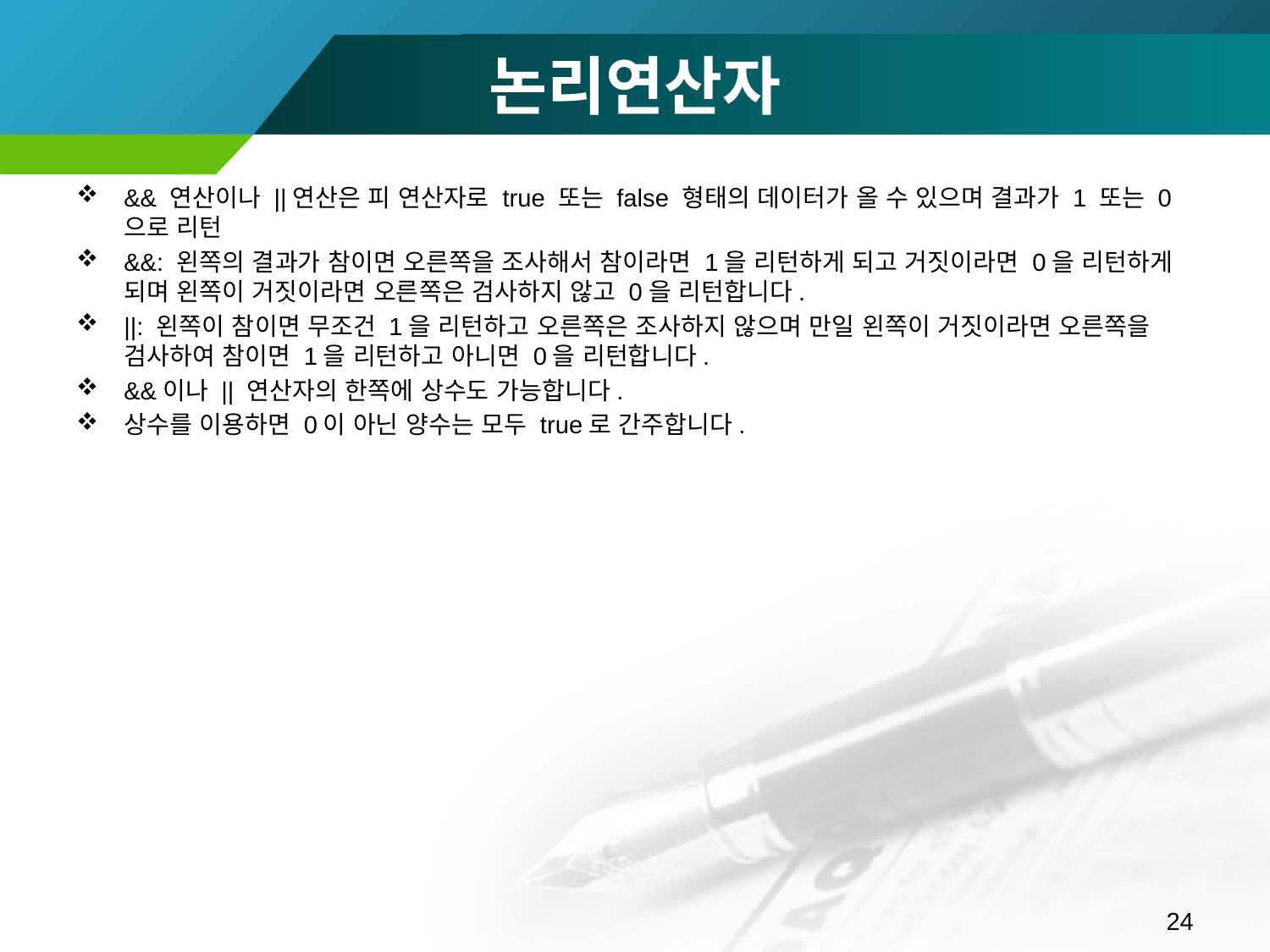

# 논리연산자
&& 연산이나 ||연산은 피 연산자로 true 또는 false 형태의 데이터가 올 수 있으며 결과가 1 또는 0으로 리턴
&&: 왼쪽의 결과가 참이면 오른쪽을 조사해서 참이라면 1을 리턴하게 되고 거짓이라면 0을 리턴하게 되며 왼쪽이 거짓이라면 오른쪽은 검사하지 않고 0을 리턴합니다.
||: 왼쪽이 참이면 무조건 1을 리턴하고 오른쪽은 조사하지 않으며 만일 왼쪽이 거짓이라면 오른쪽을 검사하여 참이면 1을 리턴하고 아니면 0을 리턴합니다.
&&이나 || 연산자의 한쪽에 상수도 가능합니다.
상수를 이용하면 0이 아닌 양수는 모두 true로 간주합니다.
24